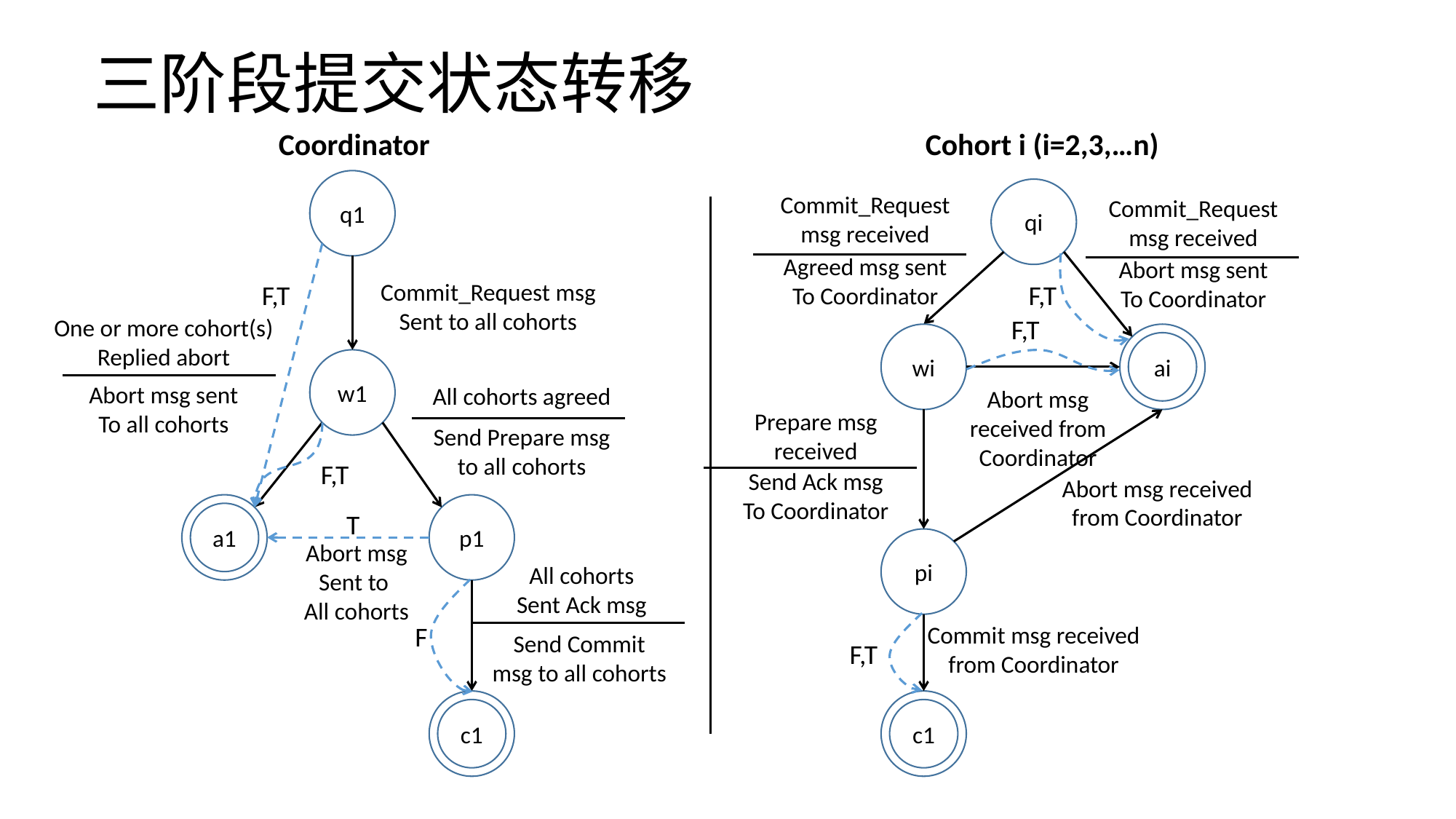

# 三阶段提交状态转移
Coordinator
Cohort i (i=2,3,…n)
q1
qi
Commit_Request
msg received
Commit_Request
msg received

Agreed msg sent
To Coordinator
Abort msg sent
To Coordinator

Commit_Request msg
Sent to all cohorts
F,T
F,T
One or more cohort(s)
Replied abort
F,T
wi

ai
w1

Abort msg sent
To all cohorts
All cohorts agreed
Abort msg
received from
Coordinator
Prepare msg
received
Send Prepare msg
to all cohorts
F,T
Send Ack msg
To Coordinator
Abort msg received
from Coordinator

p1
T
a1
pi
Abort msg
Sent to
All cohorts
All cohorts
Sent Ack msg

F
Commit msg received
from Coordinator
Send Commit
msg to all cohorts
F,T

c1
c1